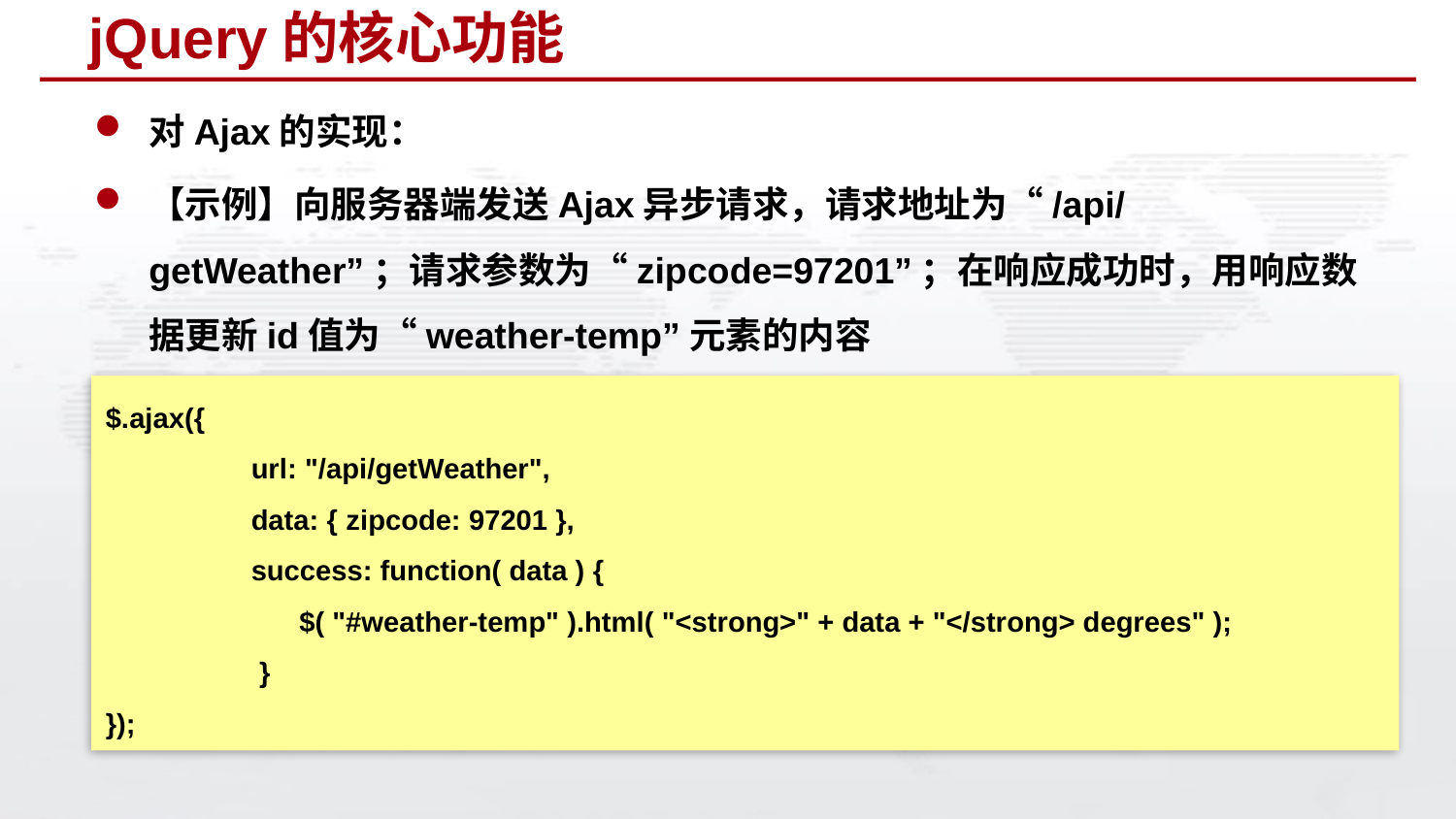

# jQuery的核心功能
对Ajax的实现：
【示例】向服务器端发送Ajax异步请求，请求地址为“/api/getWeather”；请求参数为“zipcode=97201”；在响应成功时，用响应数据更新id值为“weather-temp”元素的内容
$.ajax({
	url: "/api/getWeather",
	data: { zipcode: 97201 },
	success: function( data ) {
	      $( "#weather-temp" ).html( "<strong>" + data + "</strong> degrees" );
 	 }
});